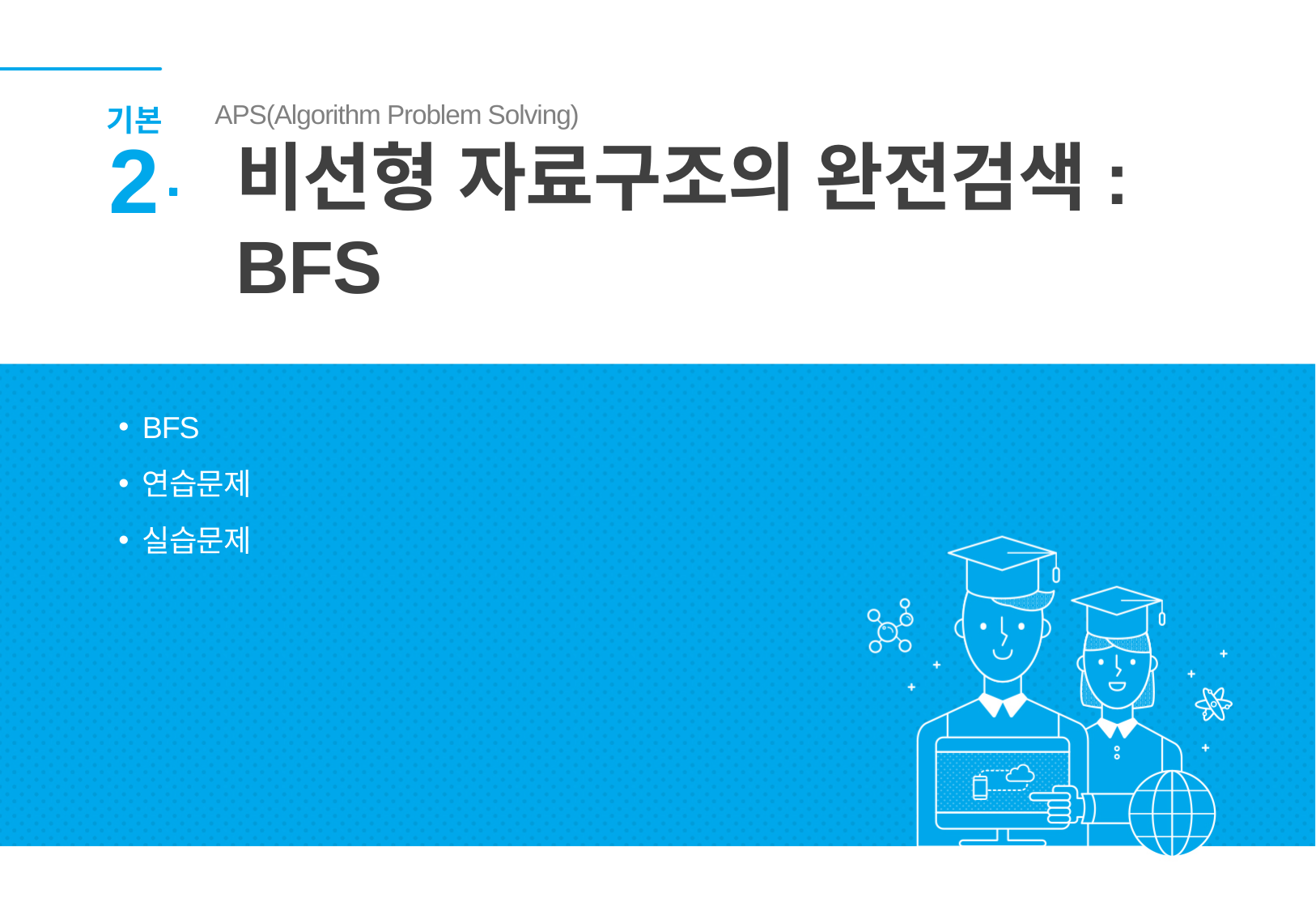

APS(Algorithm Problem Solving)
기본

2
비선형 자료구조의 완전검색:
BFS
BFS
연습문제
실습문제